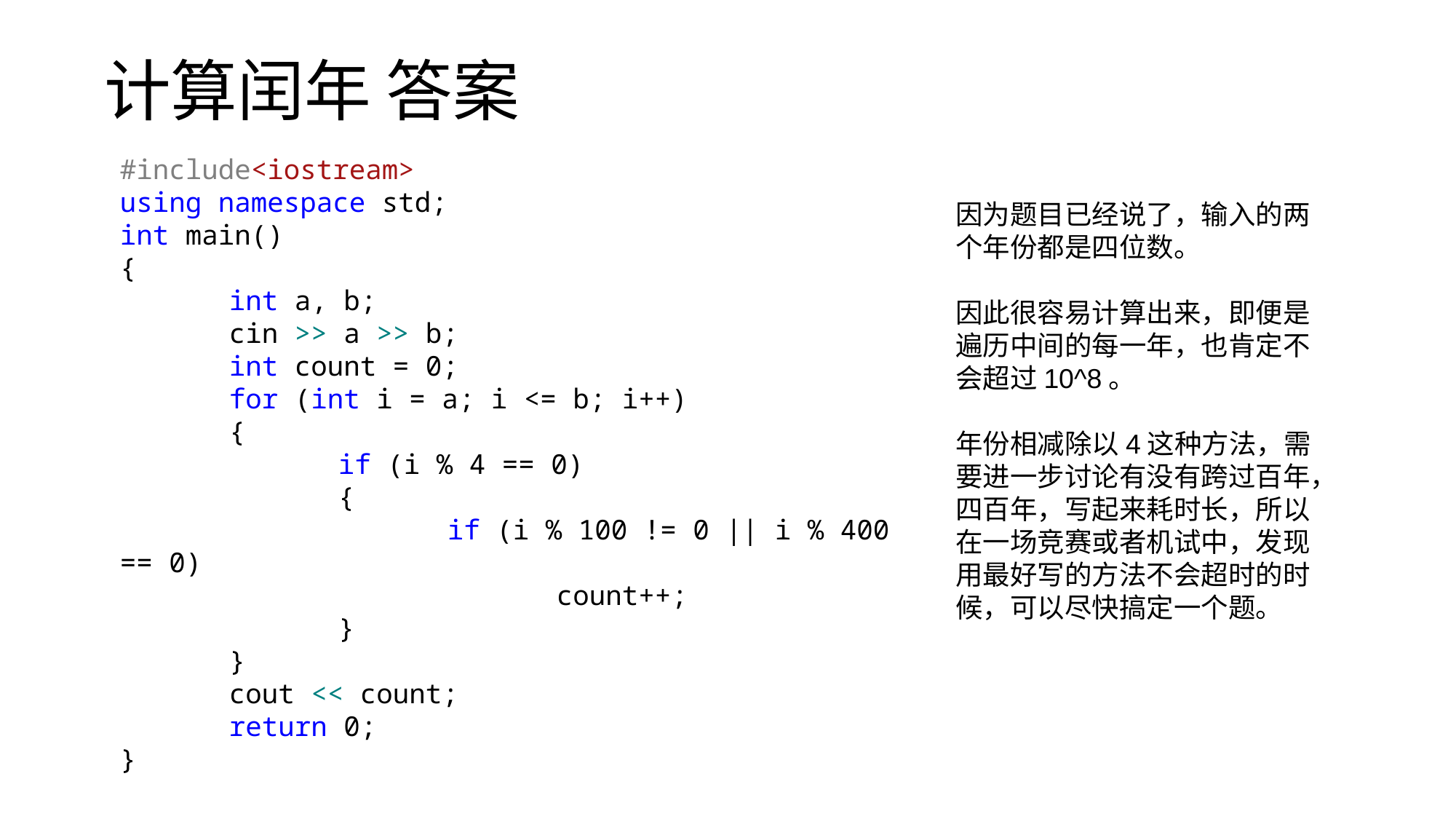

# 计算闰年 答案
#include<iostream>
using namespace std;
int main()
{
	int a, b;
	cin >> a >> b;
	int count = 0;
	for (int i = a; i <= b; i++)
	{
		if (i % 4 == 0)
		{
			if (i % 100 != 0 || i % 400 == 0)
				count++;
		}
	}
	cout << count;
	return 0;
}
因为题目已经说了，输入的两个年份都是四位数。

因此很容易计算出来，即便是遍历中间的每一年，也肯定不会超过10^8。

年份相减除以4这种方法，需要进一步讨论有没有跨过百年，四百年，写起来耗时长，所以在一场竞赛或者机试中，发现用最好写的方法不会超时的时候，可以尽快搞定一个题。